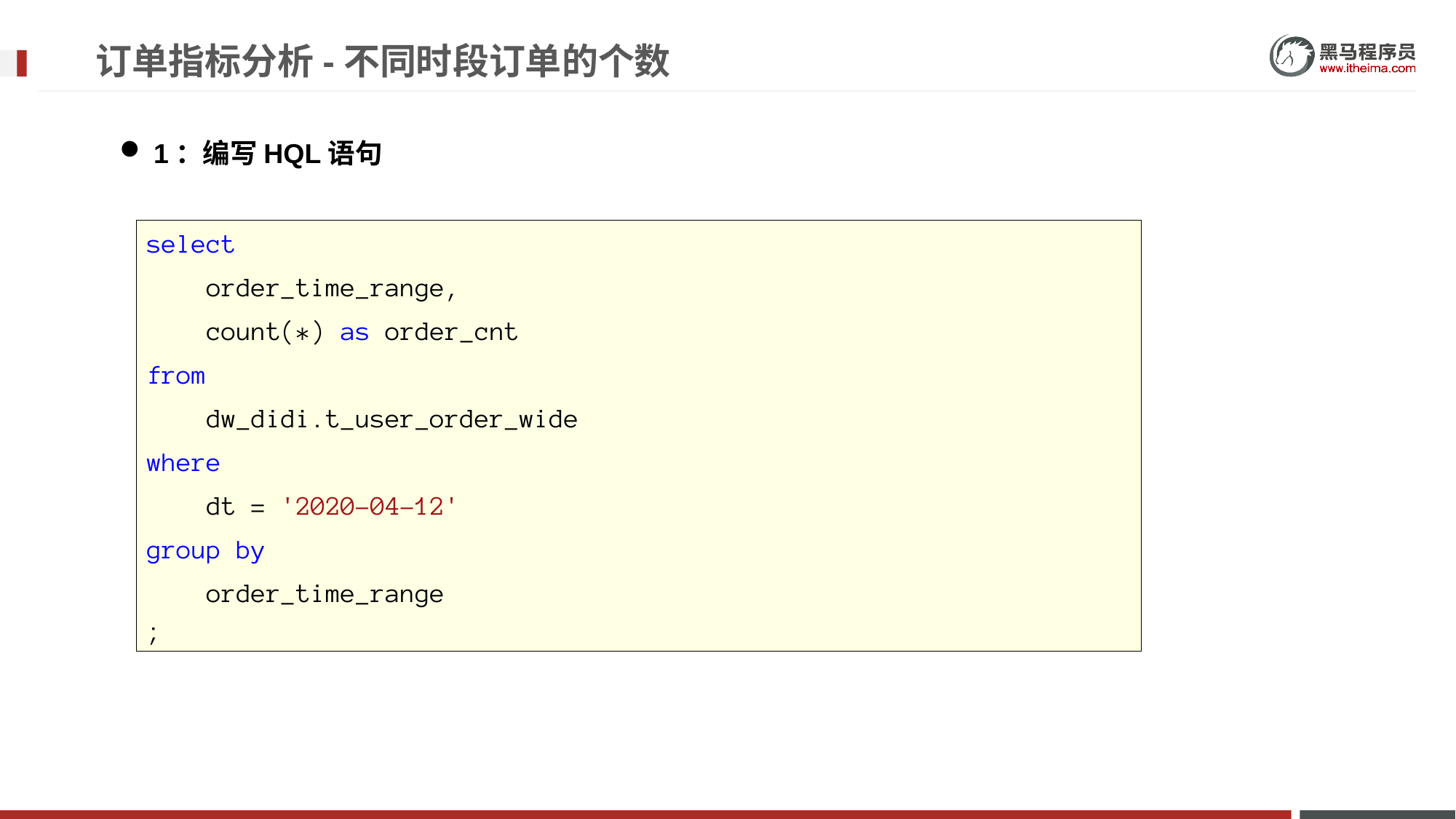

# 订单指标分析-不同时段订单的个数
1：编写HQL语句

select
    order_time_range,
    count(*) as order_cnt
from
    dw_didi.t_user_order_wide
where
    dt = '2020-04-12'
group by
    order_time_range
;